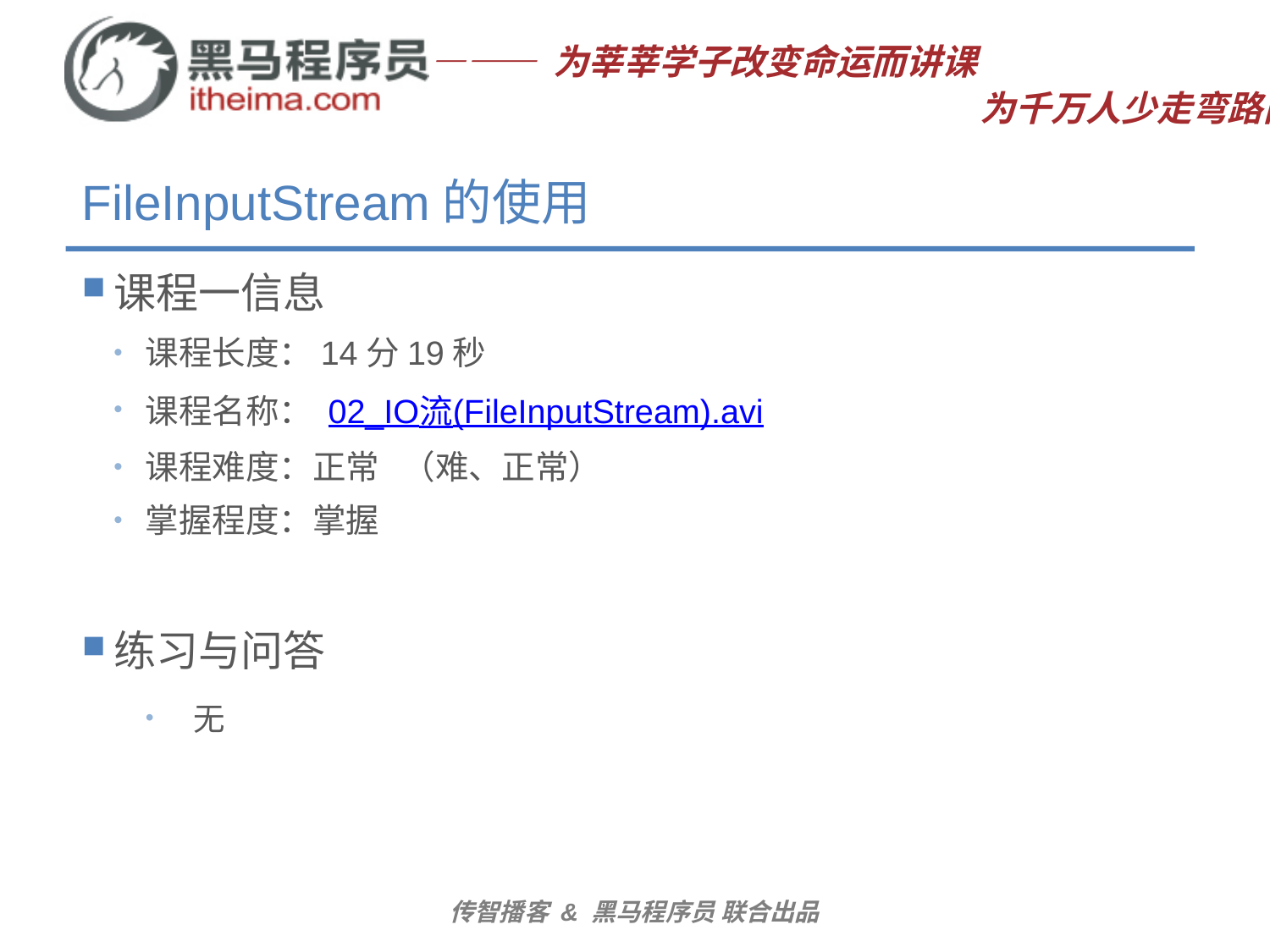

# FileInputStream的使用
课程一信息
课程长度：14分19秒
课程名称： 02_IO流(FileInputStream).avi
课程难度：正常   （难、正常）
掌握程度：掌握

练习与问答
无